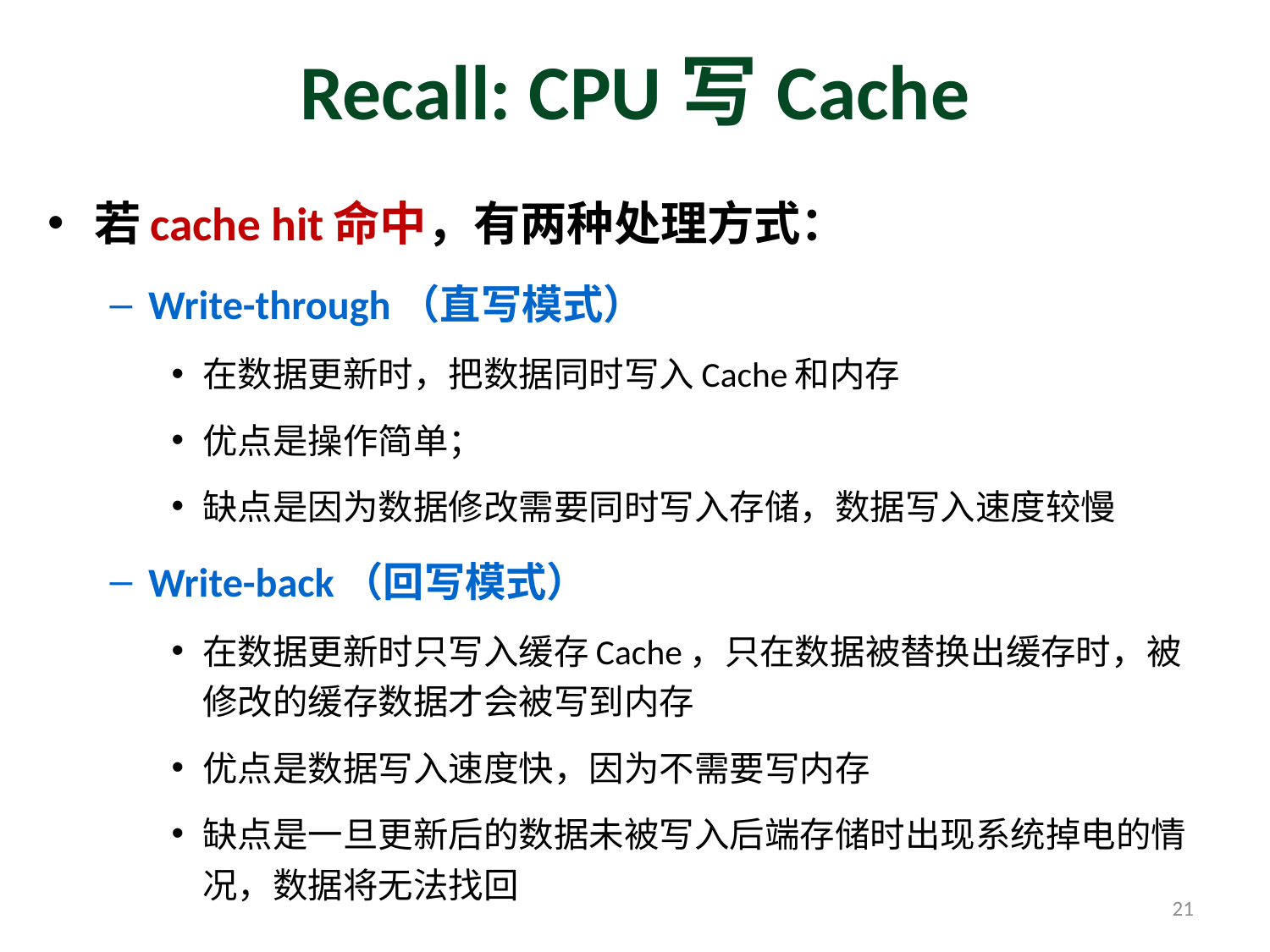

# Recall: CPU写Cache
若cache hit命中，有两种处理方式：
Write-through（直写模式）
在数据更新时，把数据同时写入Cache和内存
优点是操作简单；
缺点是因为数据修改需要同时写入存储，数据写入速度较慢
Write-back（回写模式）
在数据更新时只写入缓存Cache，只在数据被替换出缓存时，被修改的缓存数据才会被写到内存
优点是数据写入速度快，因为不需要写内存
缺点是一旦更新后的数据未被写入后端存储时出现系统掉电的情况，数据将无法找回
21